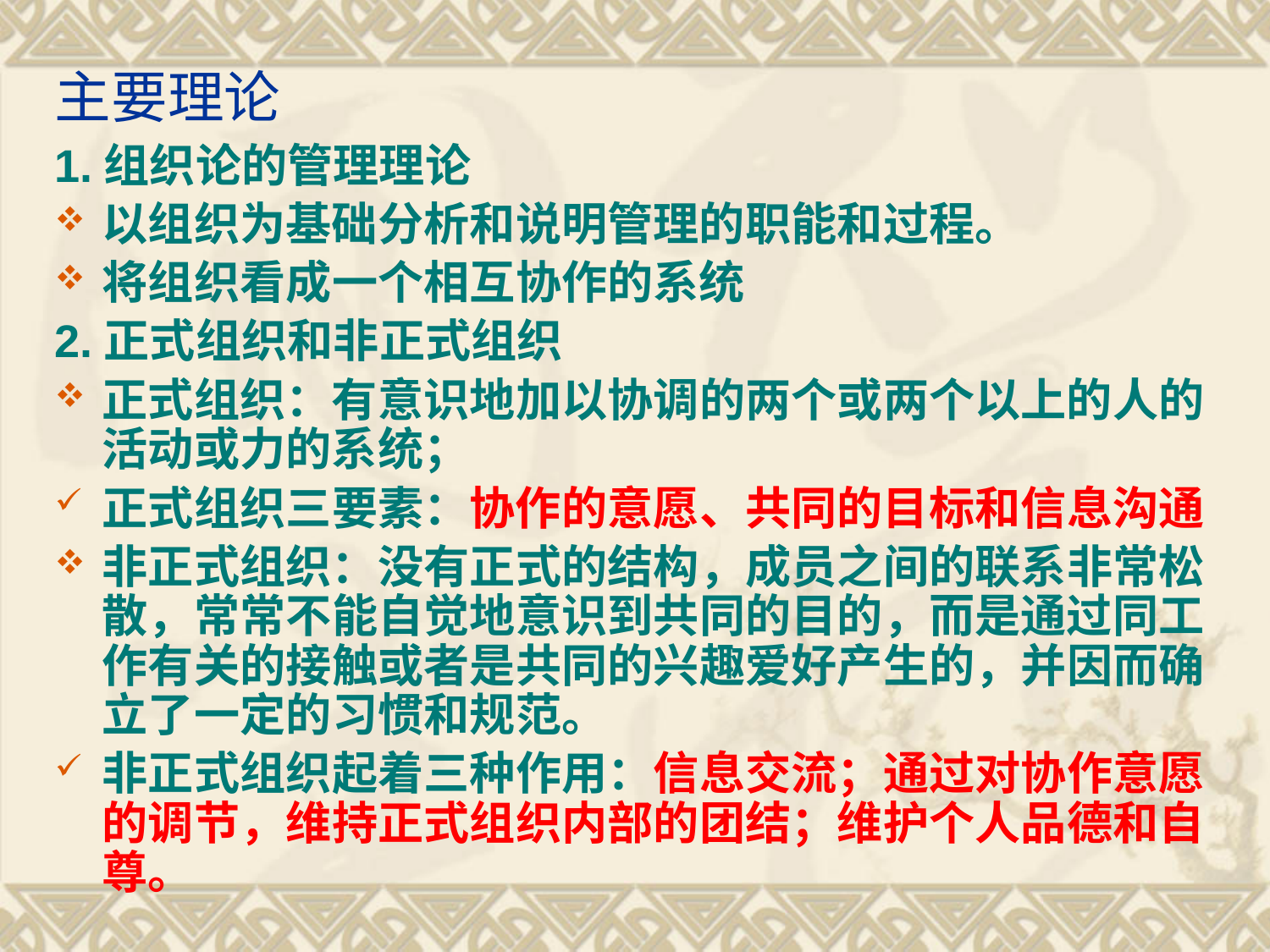

# 主要理论
1.组织论的管理理论
以组织为基础分析和说明管理的职能和过程。
将组织看成一个相互协作的系统
2.正式组织和非正式组织
正式组织：有意识地加以协调的两个或两个以上的人的活动或力的系统；
正式组织三要素：协作的意愿、共同的目标和信息沟通
非正式组织：没有正式的结构，成员之间的联系非常松散，常常不能自觉地意识到共同的目的，而是通过同工作有关的接触或者是共同的兴趣爱好产生的，并因而确立了一定的习惯和规范。
非正式组织起着三种作用：信息交流；通过对协作意愿的调节，维持正式组织内部的团结；维护个人品德和自尊。